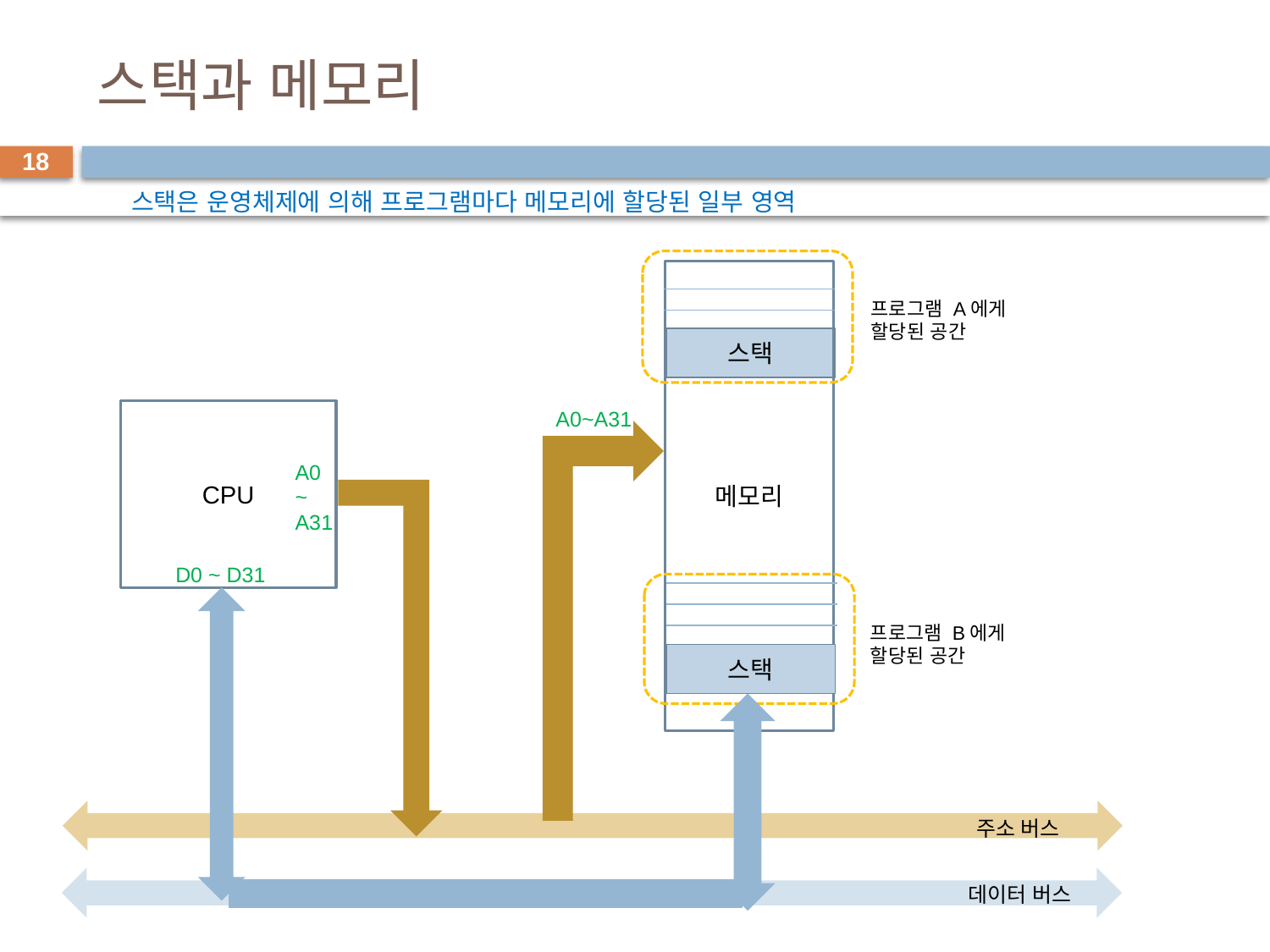

# 스택과 메모리
18
스택은 운영체제에 의해 프로그램마다 메모리에 할당된 일부 영역

메모리
프로그램 A에게
할당된 공간
스택
A0~A31
CPU
A0
~
A31

D0 ~ D31

프로그램 B에게
할당된 공간
스택

주소 버스

데이터 버스